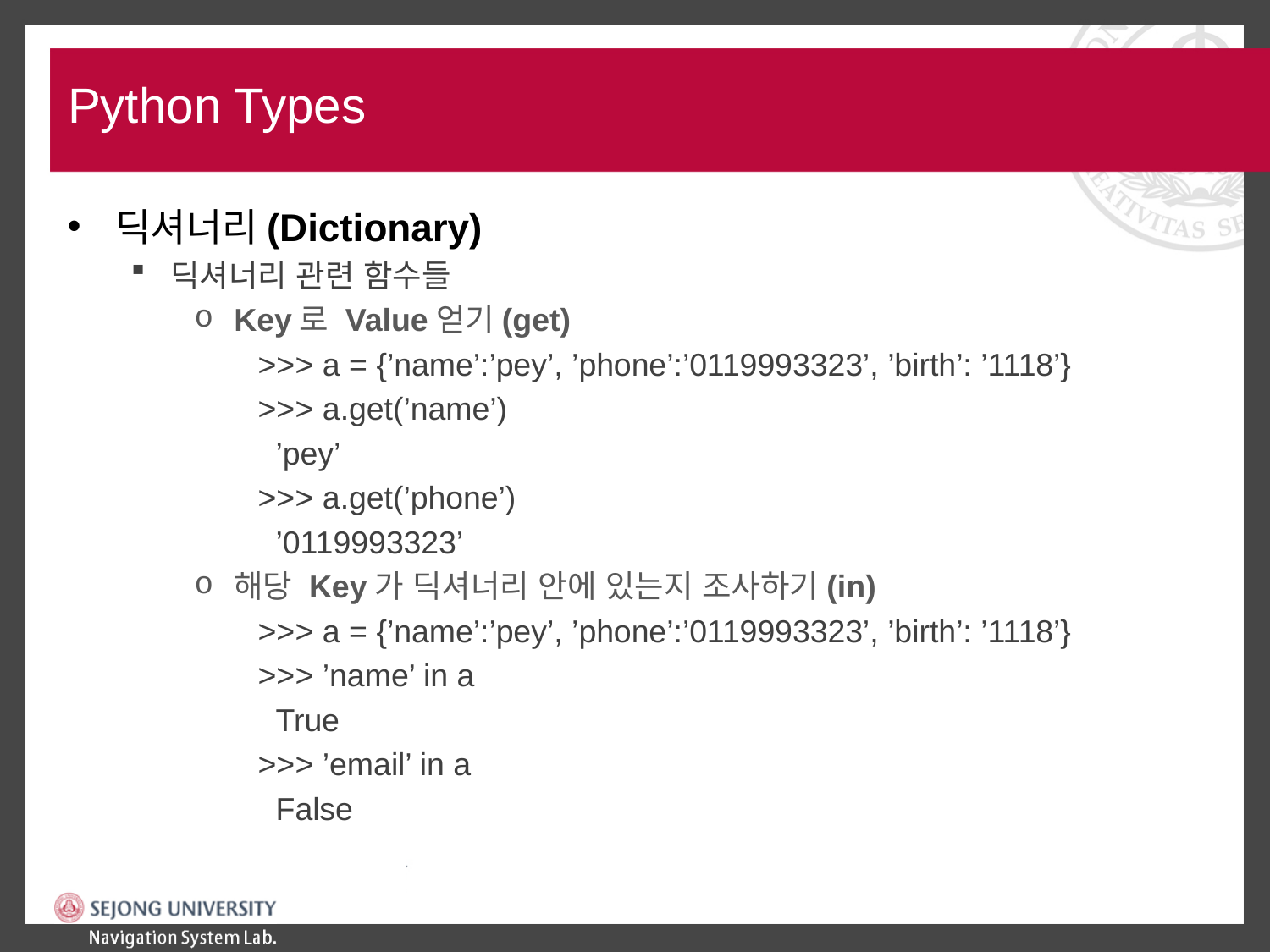

# Python Types
딕셔너리(Dictionary)
딕셔너리 관련 함수들
Key로 Value얻기(get)
>>> a = {’name’:’pey’, ’phone’:’0119993323’, ’birth’: ’1118’}
>>> a.get(’name’)
  ’pey’
>>> a.get(’phone’)
  ’0119993323’
해당 Key가 딕셔너리 안에 있는지 조사하기(in)
>>> a = {’name’:’pey’, ’phone’:’0119993323’, ’birth’: ’1118’}
>>> ’name’ in a
  True
>>> ’email’ in a
  False